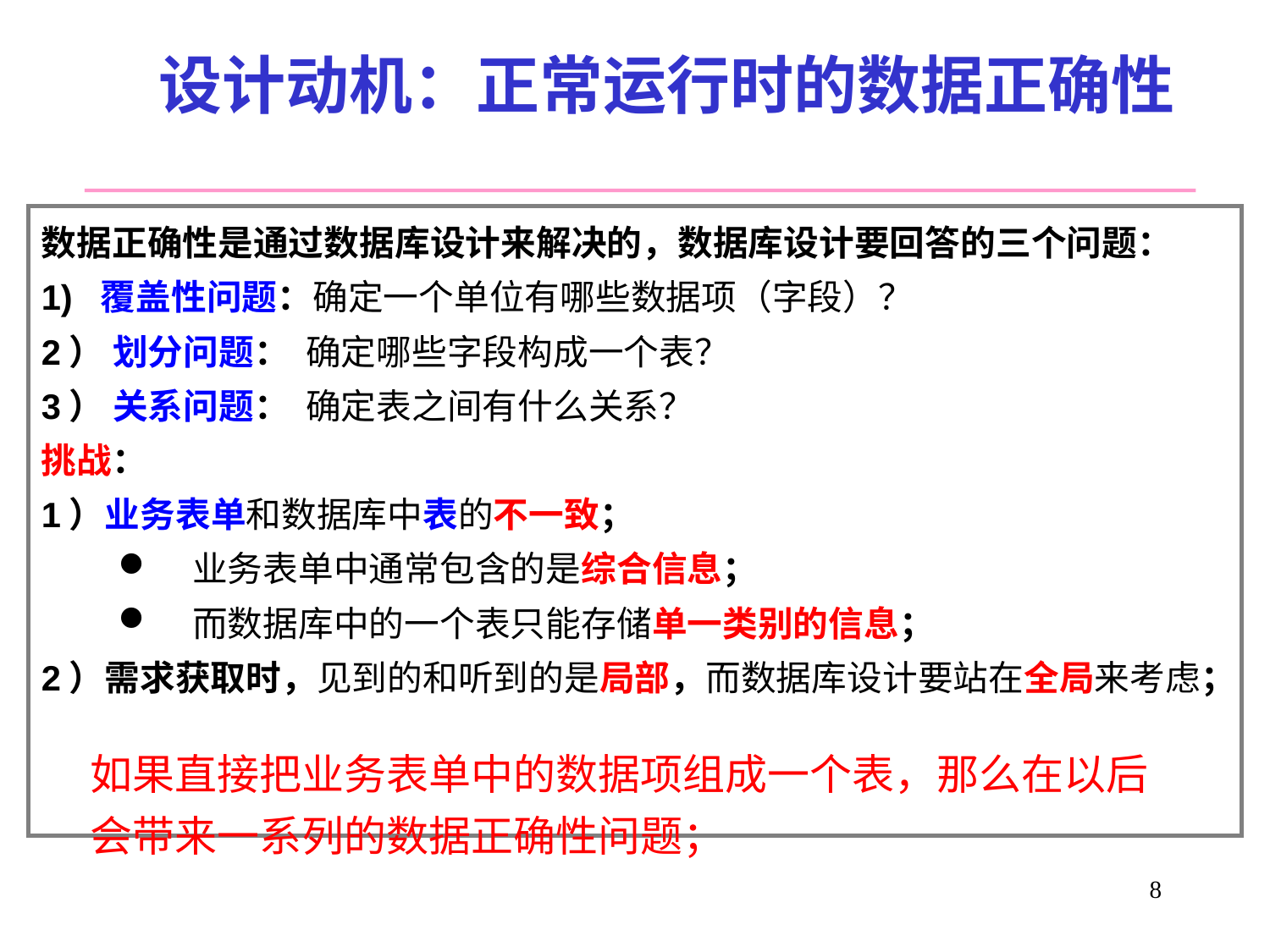

# 设计动机：正常运行时的数据正确性
数据正确性是通过数据库设计来解决的，数据库设计要回答的三个问题：
1)  覆盖性问题：确定一个单位有哪些数据项（字段）？
2） 划分问题：  确定哪些字段构成一个表？
3） 关系问题：  确定表之间有什么关系？
挑战：
1）业务表单和数据库中表的不一致；
业务表单中通常包含的是综合信息；
而数据库中的一个表只能存储单一类别的信息；
2）需求获取时，见到的和听到的是局部，而数据库设计要站在全局来考虑；

如果直接把业务表单中的数据项组成一个表，那么在以后会带来一系列的数据正确性问题；
8